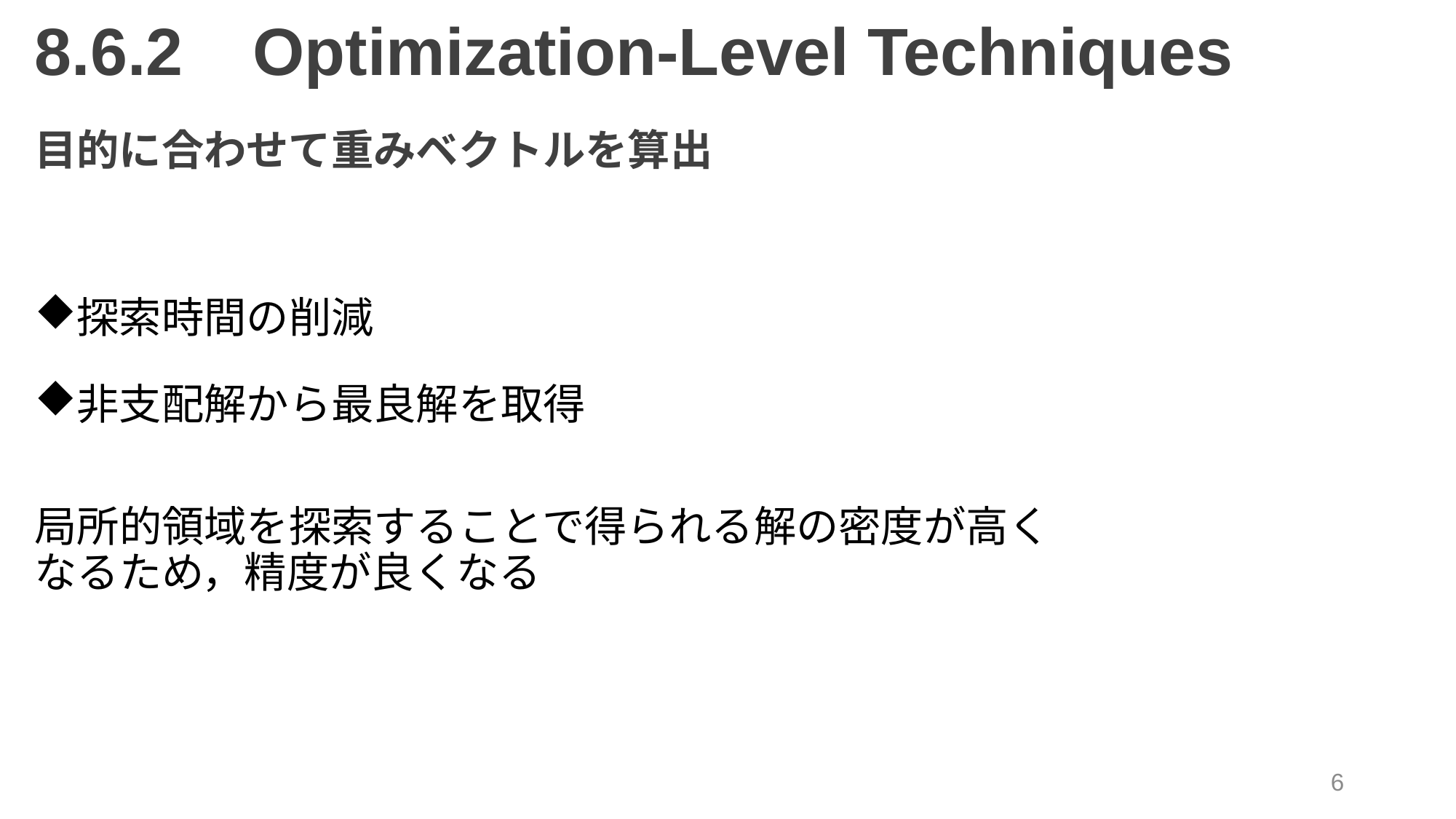

# 8.6.2	Optimization-Level Techniques
目的に合わせて重みベクトルを算出
探索時間の削減
非支配解から最良解を取得

局所的領域を探索することで得られる解の密度が高くなるため，精度が良くなる
6